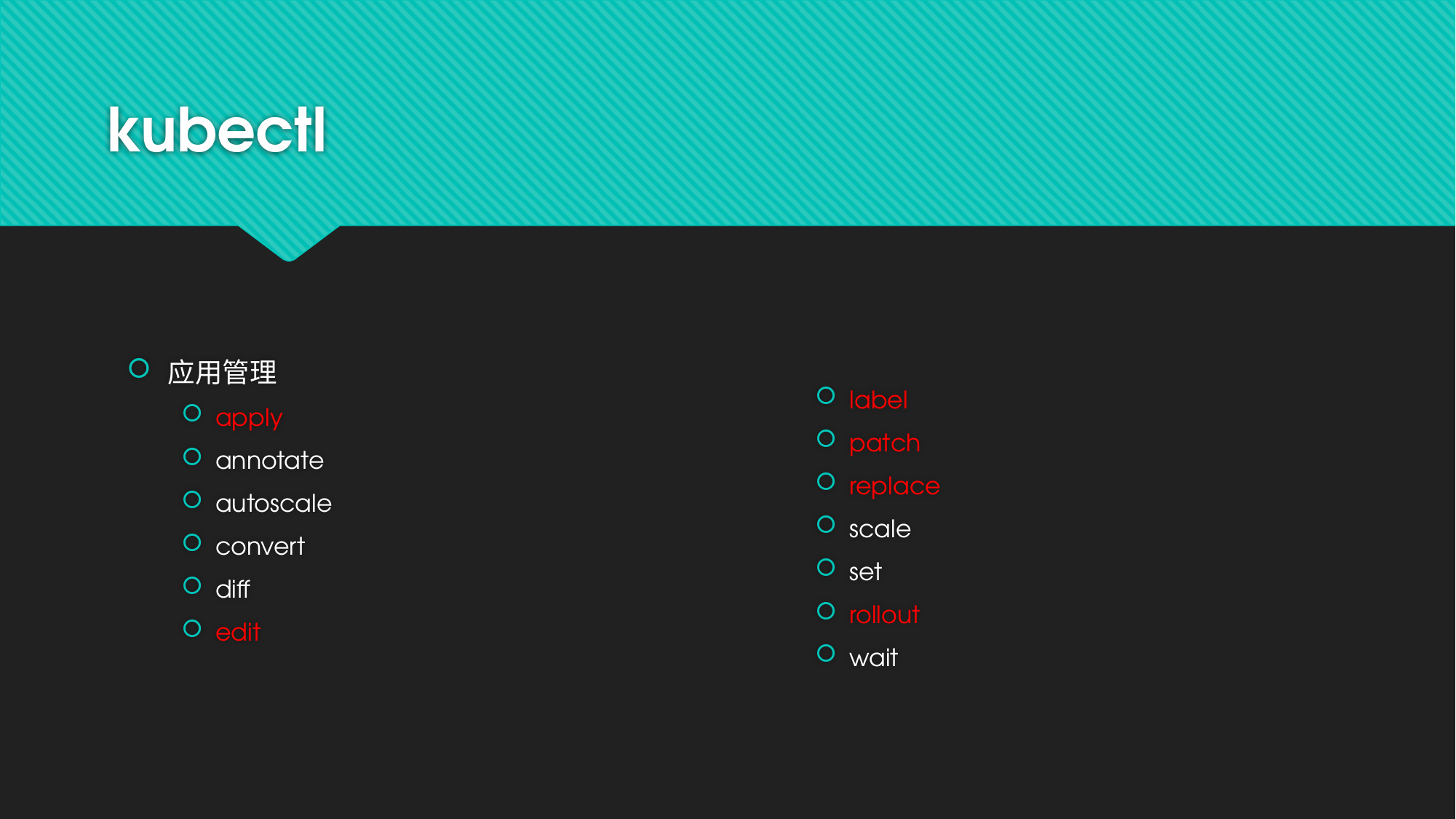

# kubectl
应用管理
apply
annotate
autoscale
convert
diff
edit
label
patch
replace
scale
set
rollout
wait